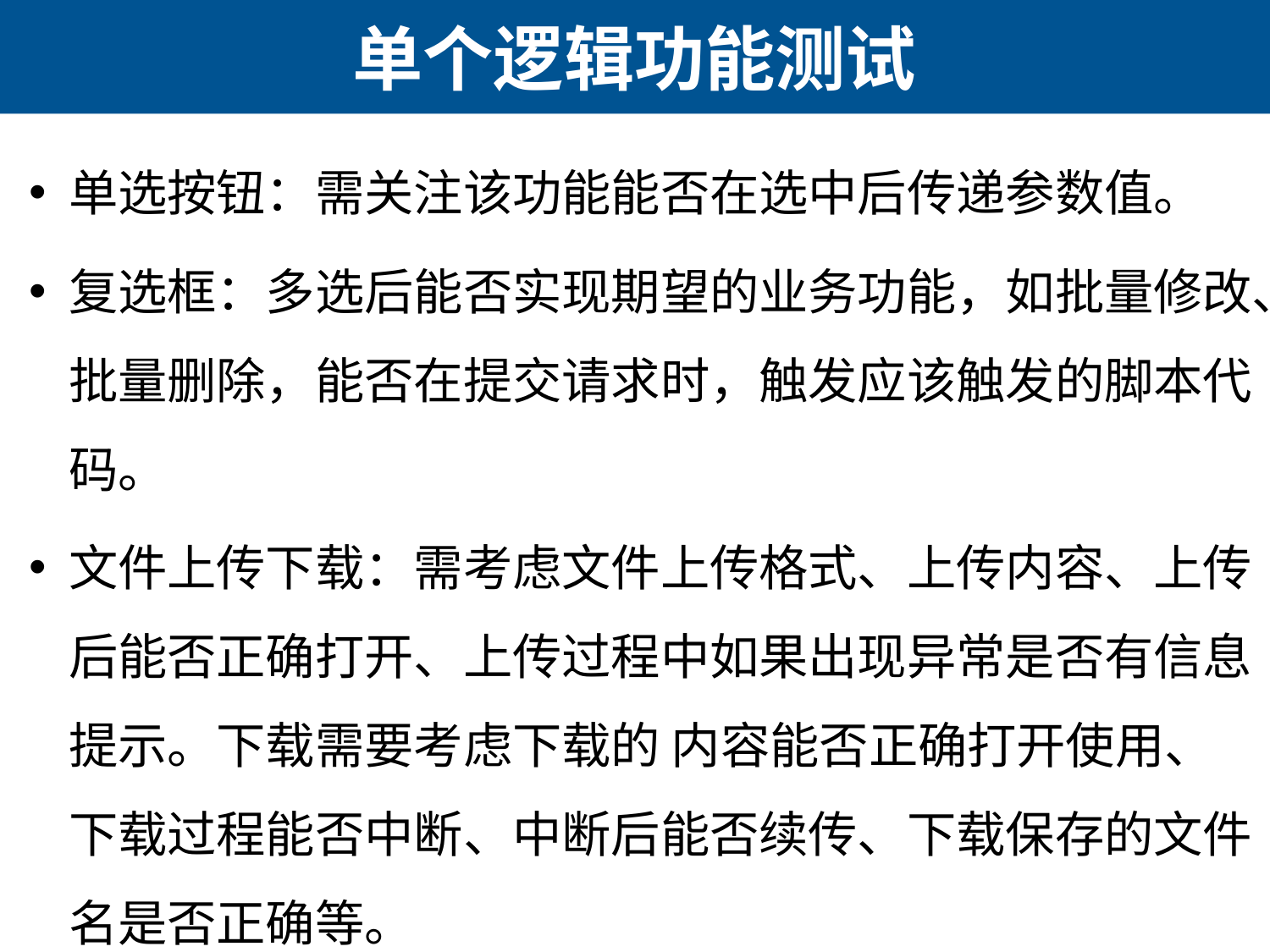

# 单个逻辑功能测试
单选按钮：需关注该功能能否在选中后传递参数值。
复选框：多选后能否实现期望的业务功能，如批量修改、批量删除，能否在提交请求时，触发应该触发的脚本代码。
文件上传下载：需考虑文件上传格式、上传内容、上传后能否正确打开、上传过程中如果出现异常是否有信息提示。下载需要考虑下载的 内容能否正确打开使用、下载过程能否中断、中断后能否续传、下载保存的文件名是否正确等。